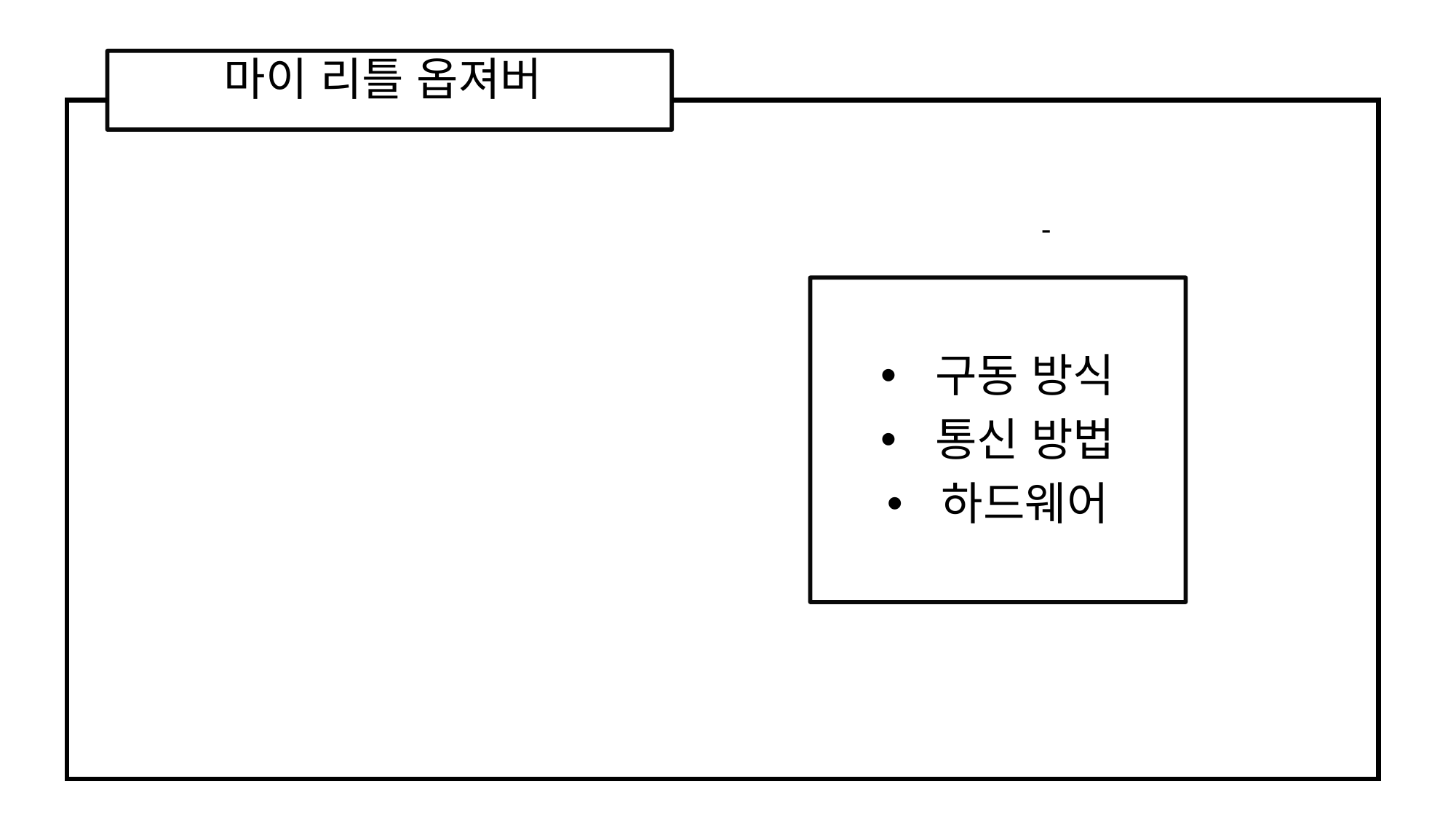

마이 리틀 옵져버

ㅇㅇㅇ
-

구동 방식
통신 방법
하드웨어